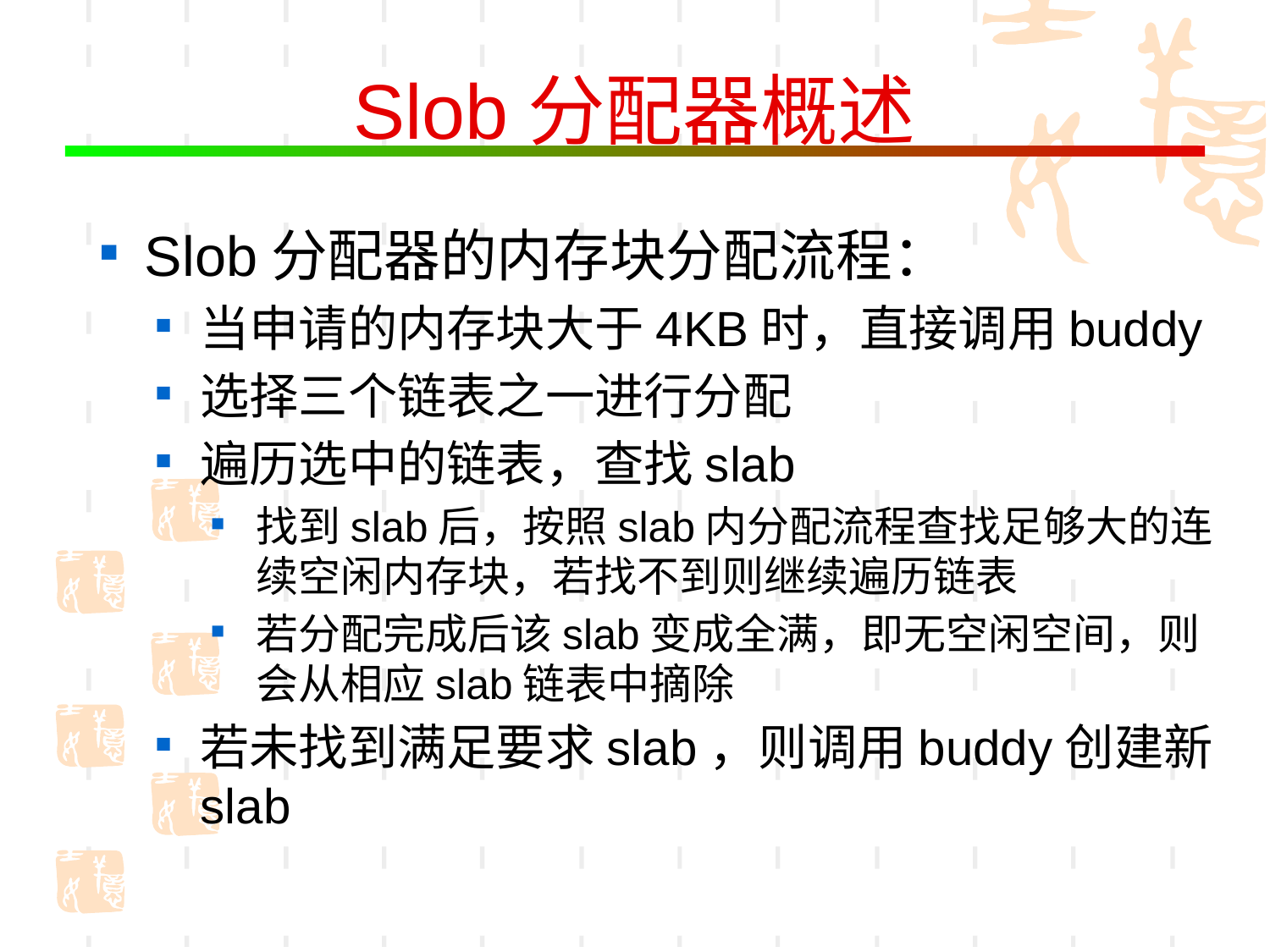

# Slob分配器概述
Slob分配器的内存块分配流程：
当申请的内存块大于4KB时，直接调用buddy
选择三个链表之一进行分配
遍历选中的链表，查找slab
找到slab后，按照slab内分配流程查找足够大的连续空闲内存块，若找不到则继续遍历链表
若分配完成后该slab变成全满，即无空闲空间，则会从相应slab链表中摘除
若未找到满足要求slab，则调用buddy创建新slab